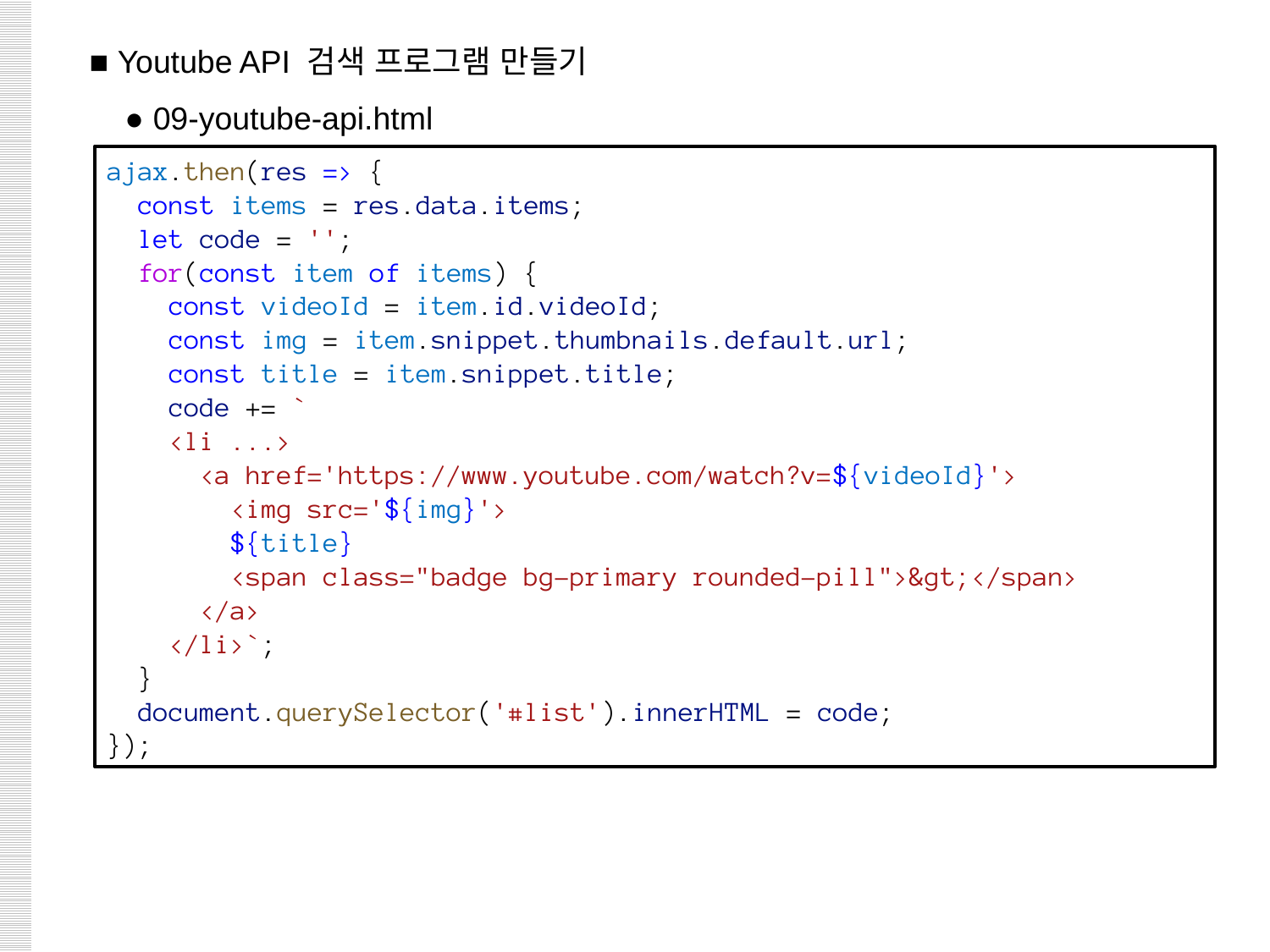

■ Youtube API 검색 프로그램 만들기
    ● 09-youtube-api.html
ajax.then(res => {
  const items = res.data.items;
  let code = '';
  for(const item of items) {
    const videoId = item.id.videoId;
    const img = item.snippet.thumbnails.default.url;
    const title = item.snippet.title;
    code += `
    <li ...>
      <a href='https://www.youtube.com/watch?v=${videoId}'>
        <img src='${img}'>
        ${title}
        <span class="badge bg-primary rounded-pill">&gt;</span>
      </a>
    </li>`;
  }
  document.querySelector('#list').innerHTML = code;
});